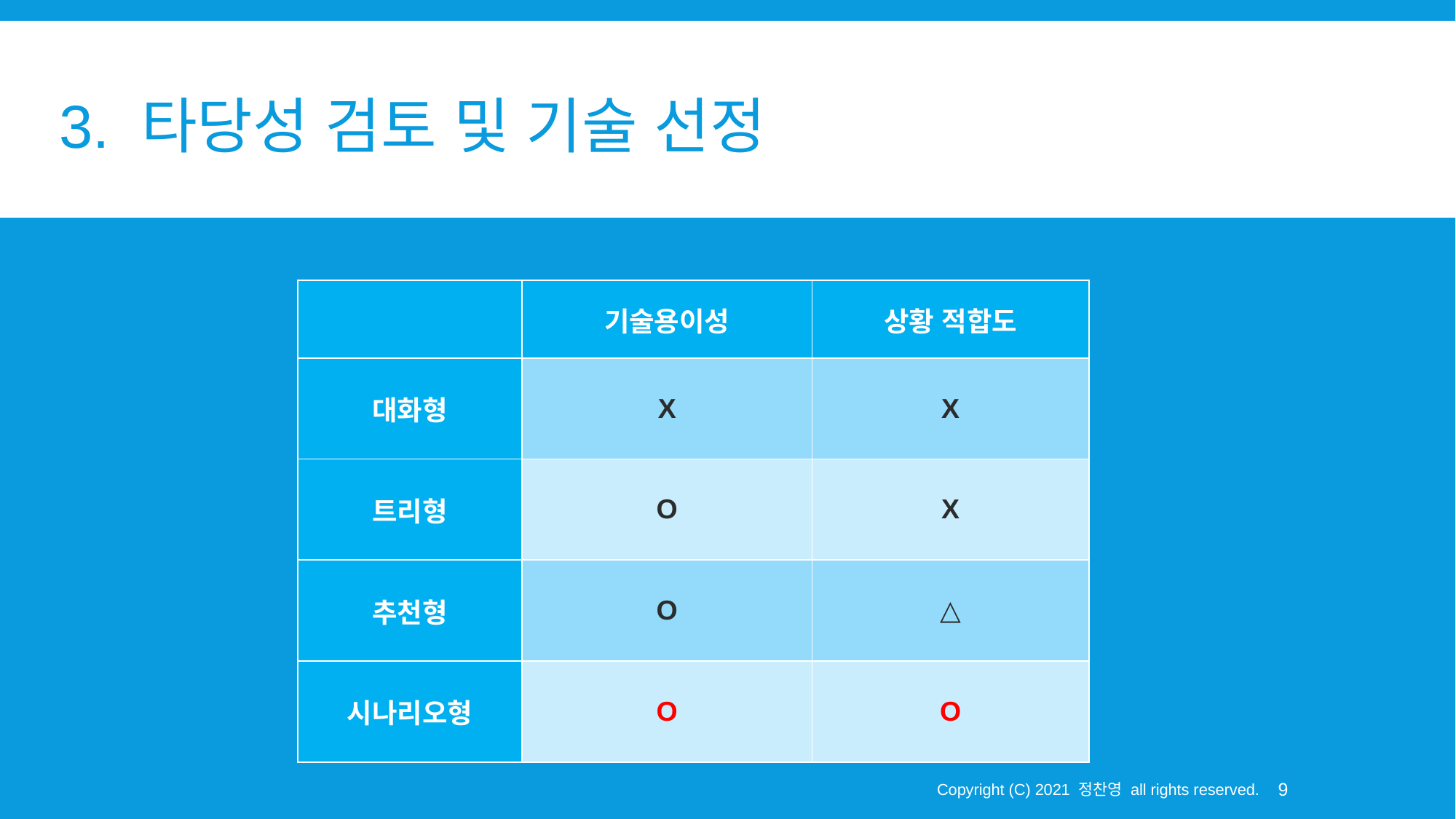

# 3. 타당성 검토 및 기술 선정
|  | 기술용이성 | 상황 적합도 |
| --- | --- | --- |
| 대화형 | X | X |
| 트리형 | O | X |
| 추천형 | O | △ |
| 시나리오형 | O | O |
Copyright (C) 2021 정찬영 all rights reserved.
9